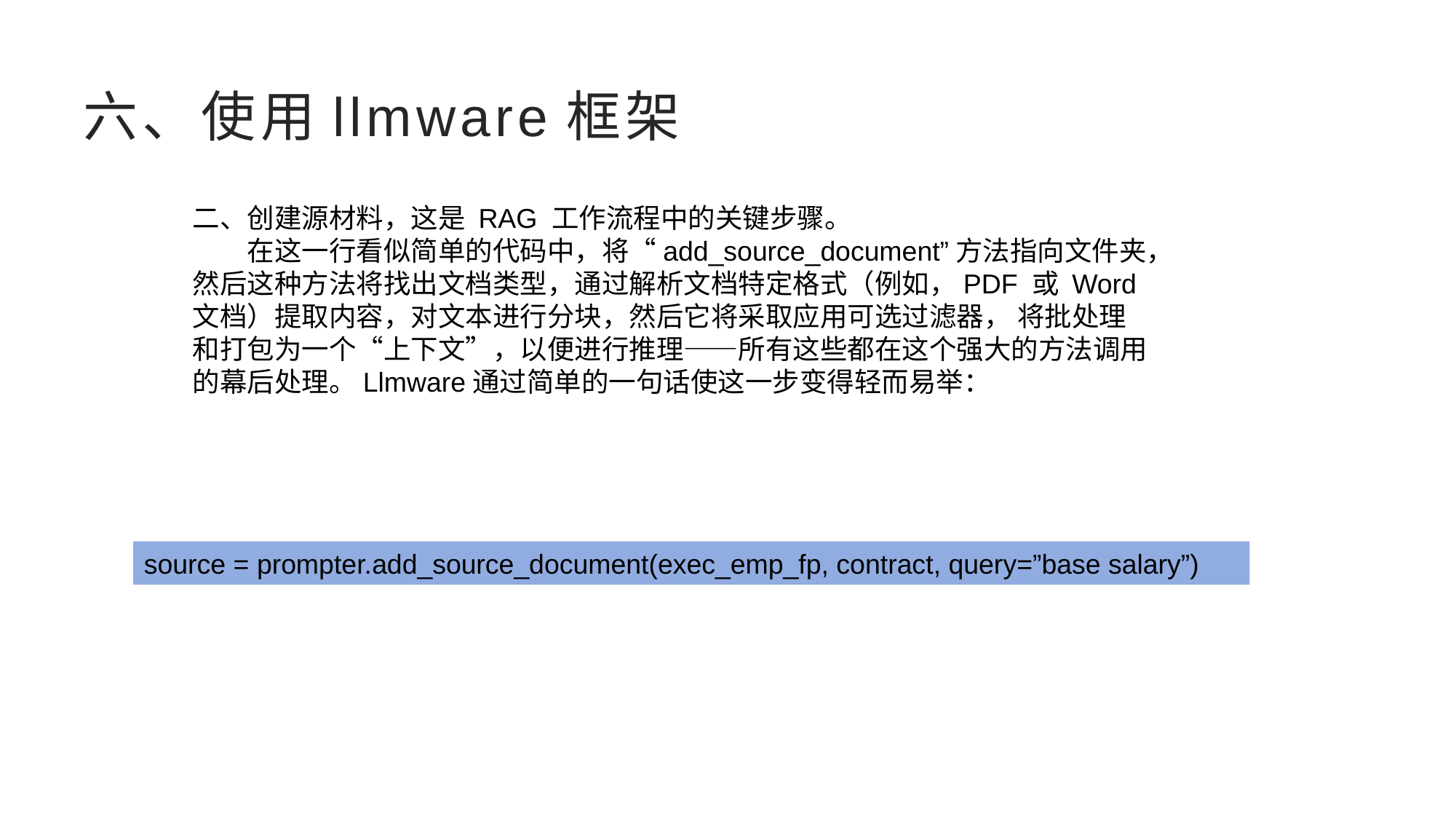

# 六、使用llmware框架
二、创建源材料，这是 RAG 工作流程中的关键步骤。
在这一行看似简单的代码中，将“add_source_document”方法指向文件夹，然后这种方法将找出文档类型，通过解析文档特定格式（例如，PDF 或 Word 文档）提取内容，对文本进行分块，然后它将采取应用可选过滤器， 将批处理和打包为一个“上下文”，以便进行推理——所有这些都在这个强大的方法调用的幕后处理。Llmware通过简单的一句话使这一步变得轻而易举：
source = prompter.add_source_document(exec_emp_fp, contract, query=”base salary”)